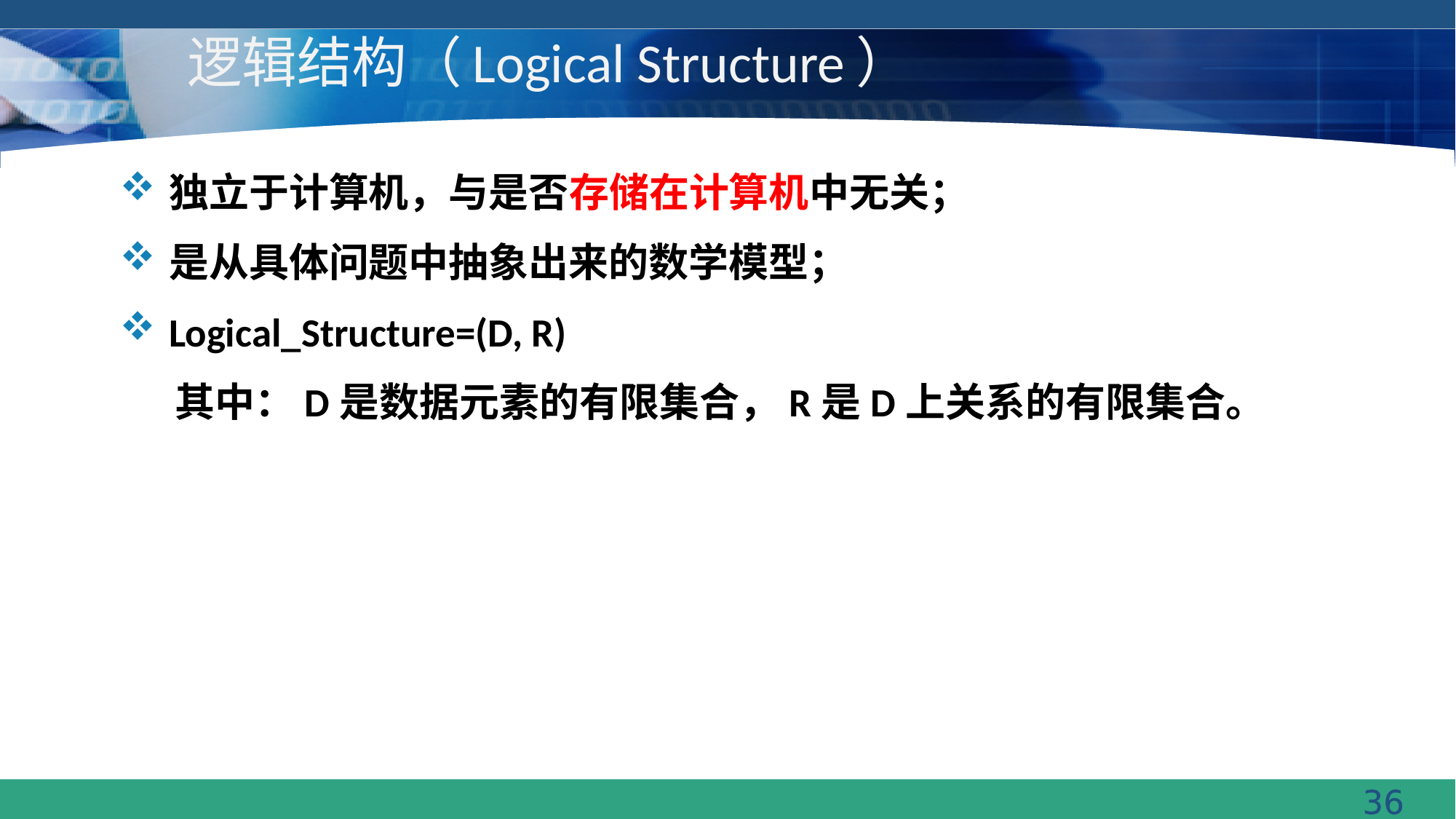

# 逻辑结构（Logical Structure）
独立于计算机，与是否存储在计算机中无关；
是从具体问题中抽象出来的数学模型；
Logical_Structure=(D, R)
     其中：D是数据元素的有限集合，R是D上关系的有限集合。